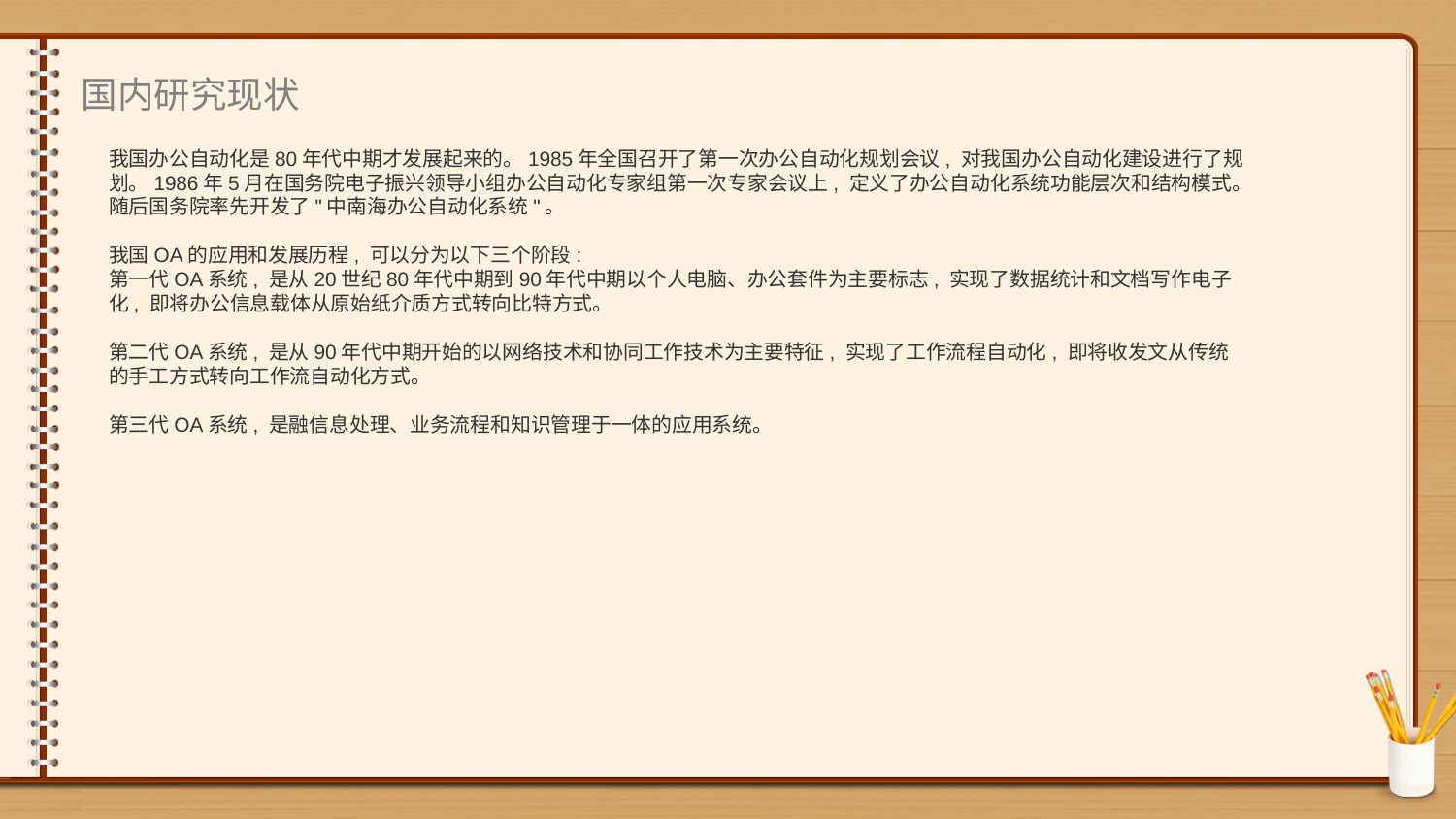

国内研究现状
我国办公自动化是80年代中期才发展起来的。1985年全国召开了第一次办公自动化规划会议, 对我国办公自动化建设进行了规划。1986年5月在国务院电子振兴领导小组办公自动化专家组第一次专家会议上, 定义了办公自动化系统功能层次和结构模式。随后国务院率先开发了"中南海办公自动化系统"。

我国OA的应用和发展历程, 可以分为以下三个阶段:
第一代OA系统, 是从20世纪80年代中期到90年代中期以个人电脑、办公套件为主要标志, 实现了数据统计和文档写作电子化, 即将办公信息载体从原始纸介质方式转向比特方式。

第二代OA系统, 是从90年代中期开始的以网络技术和协同工作技术为主要特征, 实现了工作流程自动化, 即将收发文从传统的手工方式转向工作流自动化方式。

第三代OA系统, 是融信息处理、业务流程和知识管理于一体的应用系统。